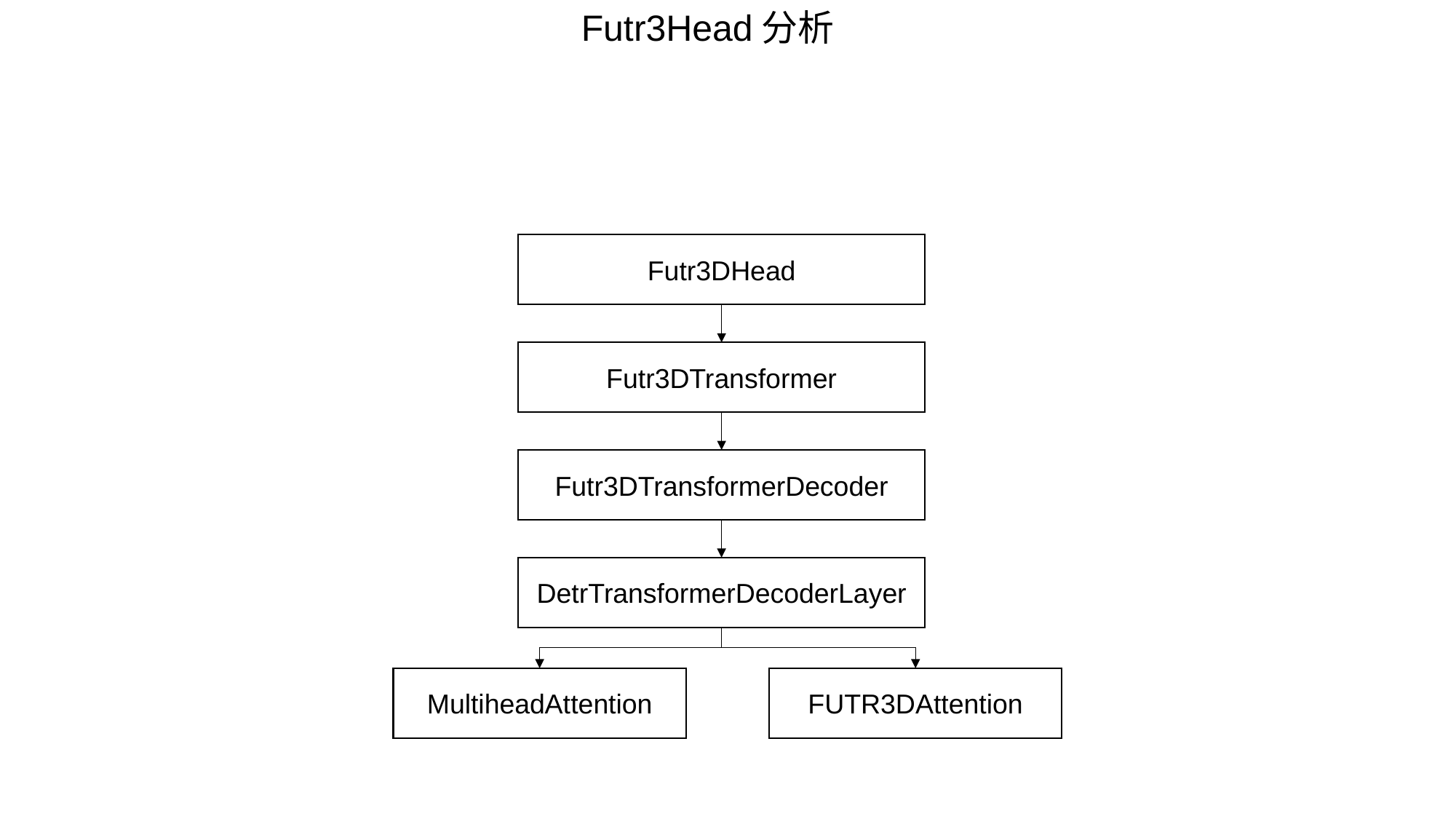

Futr3Head分析
Futr3DHead
Futr3DTransformer
Futr3DTransformerDecoder
DetrTransformerDecoderLayer
MultiheadAttention
FUTR3DAttention